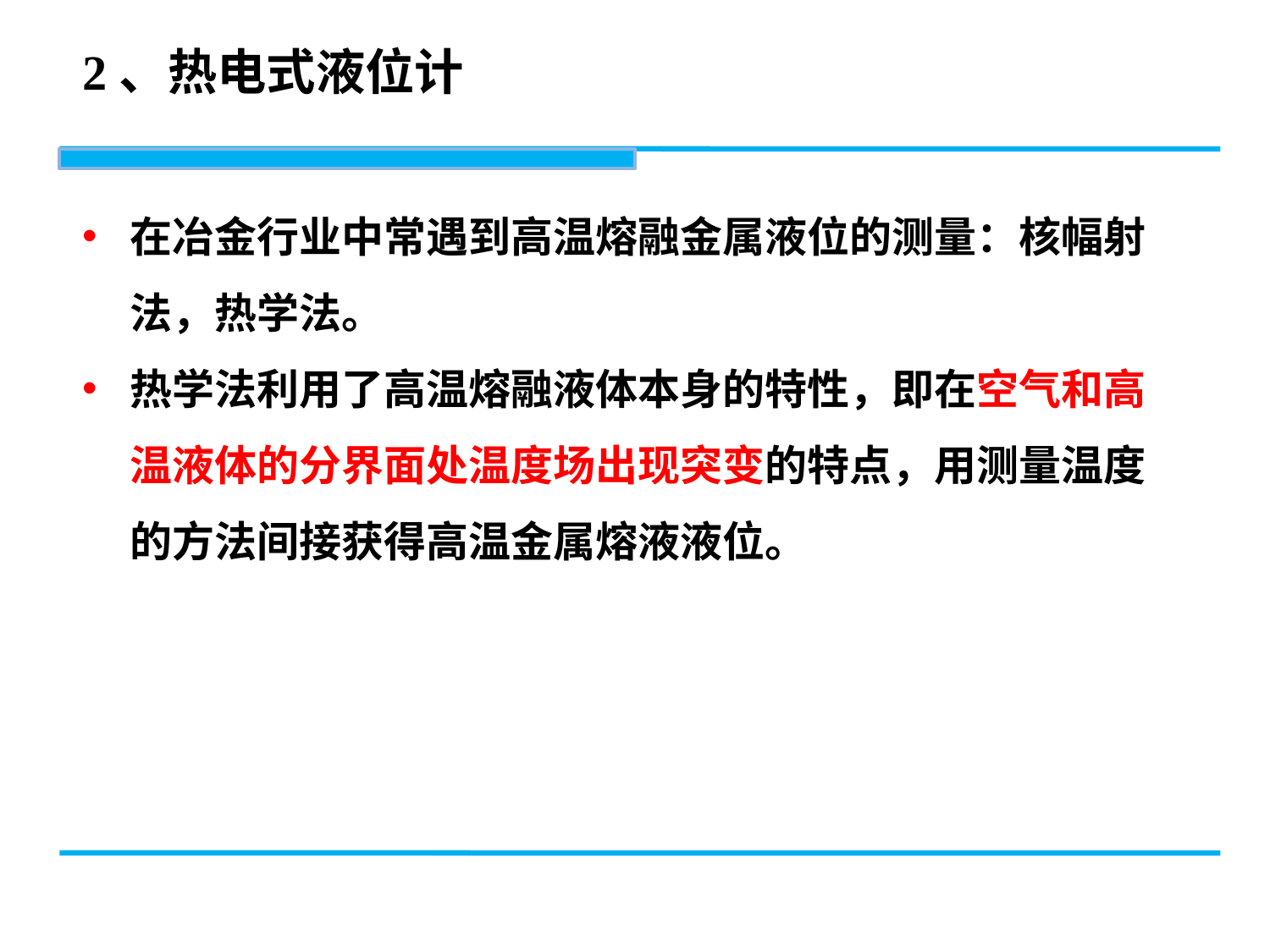

# 2、热电式液位计
在冶金行业中常遇到高温熔融金属液位的测量：核幅射法，热学法。
热学法利用了高温熔融液体本身的特性，即在空气和高温液体的分界面处温度场出现突变的特点，用测量温度的方法间接获得高温金属熔液液位。